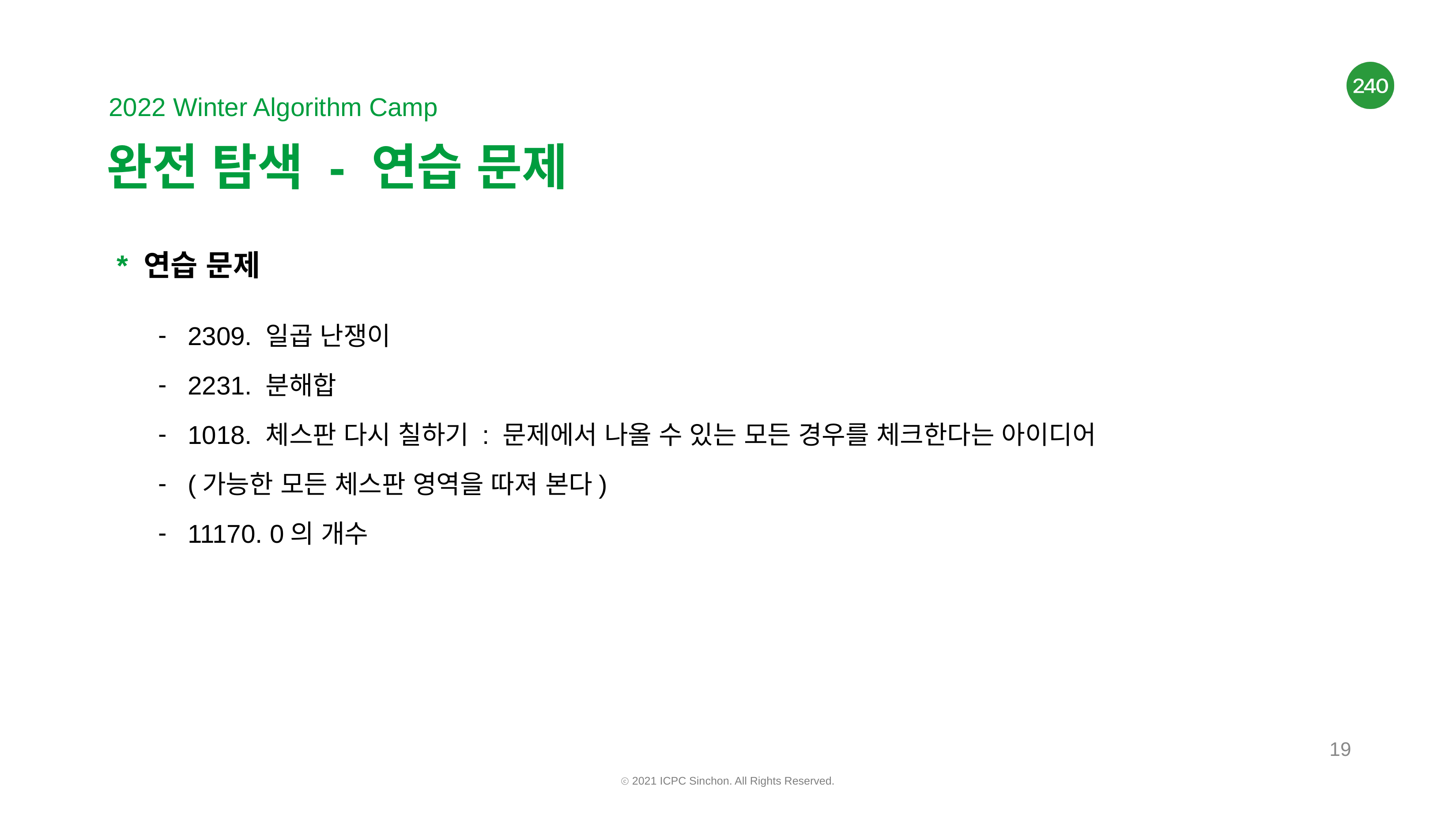

# 완전 탐색 - 연습 문제
* 연습 문제
2309. 일곱 난쟁이
2231. 분해합
1018. 체스판 다시 칠하기 : 문제에서 나올 수 있는 모든 경우를 체크한다는 아이디어
(가능한 모든 체스판 영역을 따져 본다)
11170. 0의 개수
19
ⓒ 2021 ICPC Sinchon. All Rights Reserved.